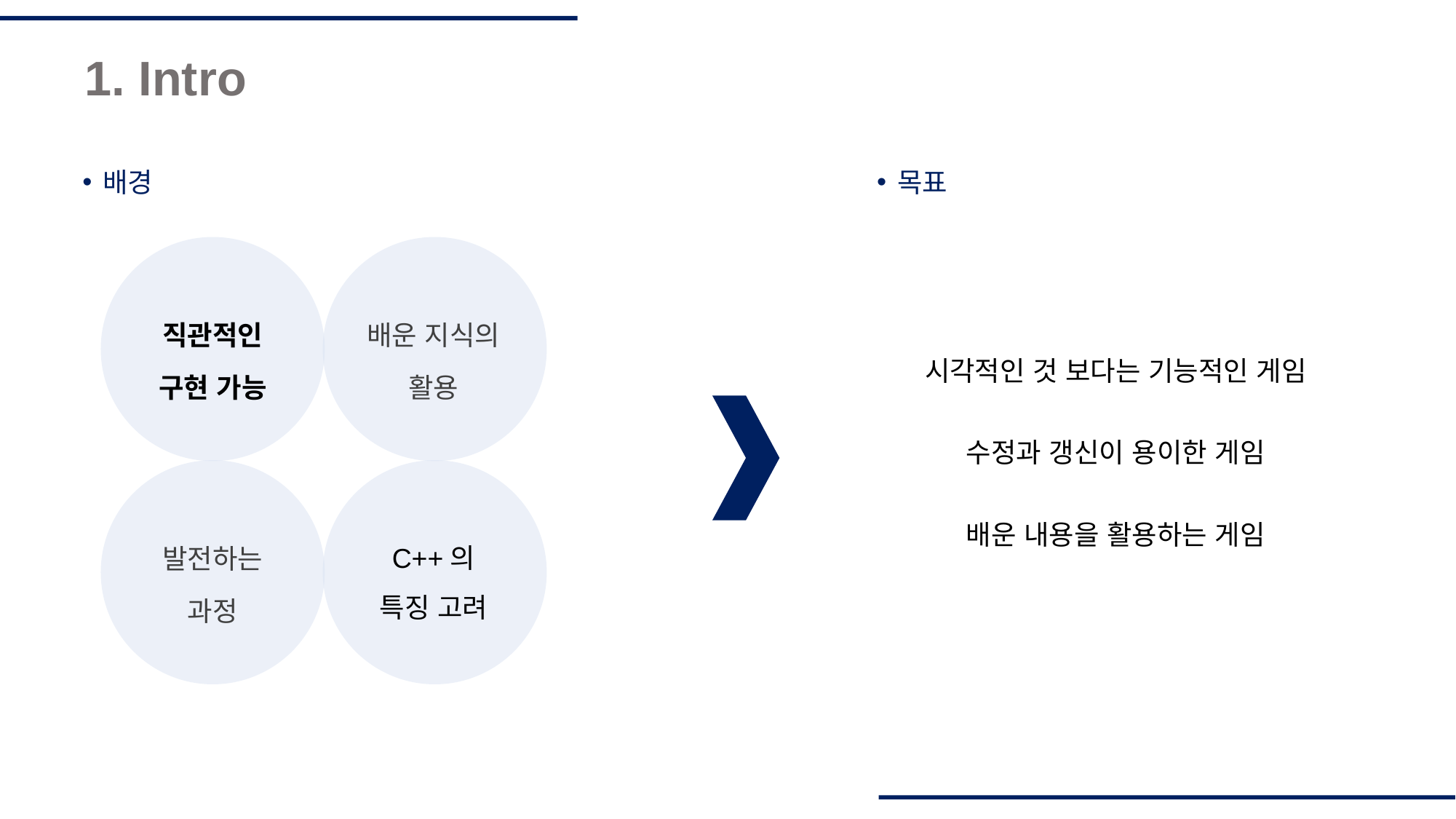

1. Intro
배경
목표

직관적인
구현 가능
배운 지식의
활용
시각적인 것 보다는 기능적인 게임
수정과 갱신이 용이한 게임
배운 내용을 활용하는 게임

발전하는
과정
C++의
특징 고려